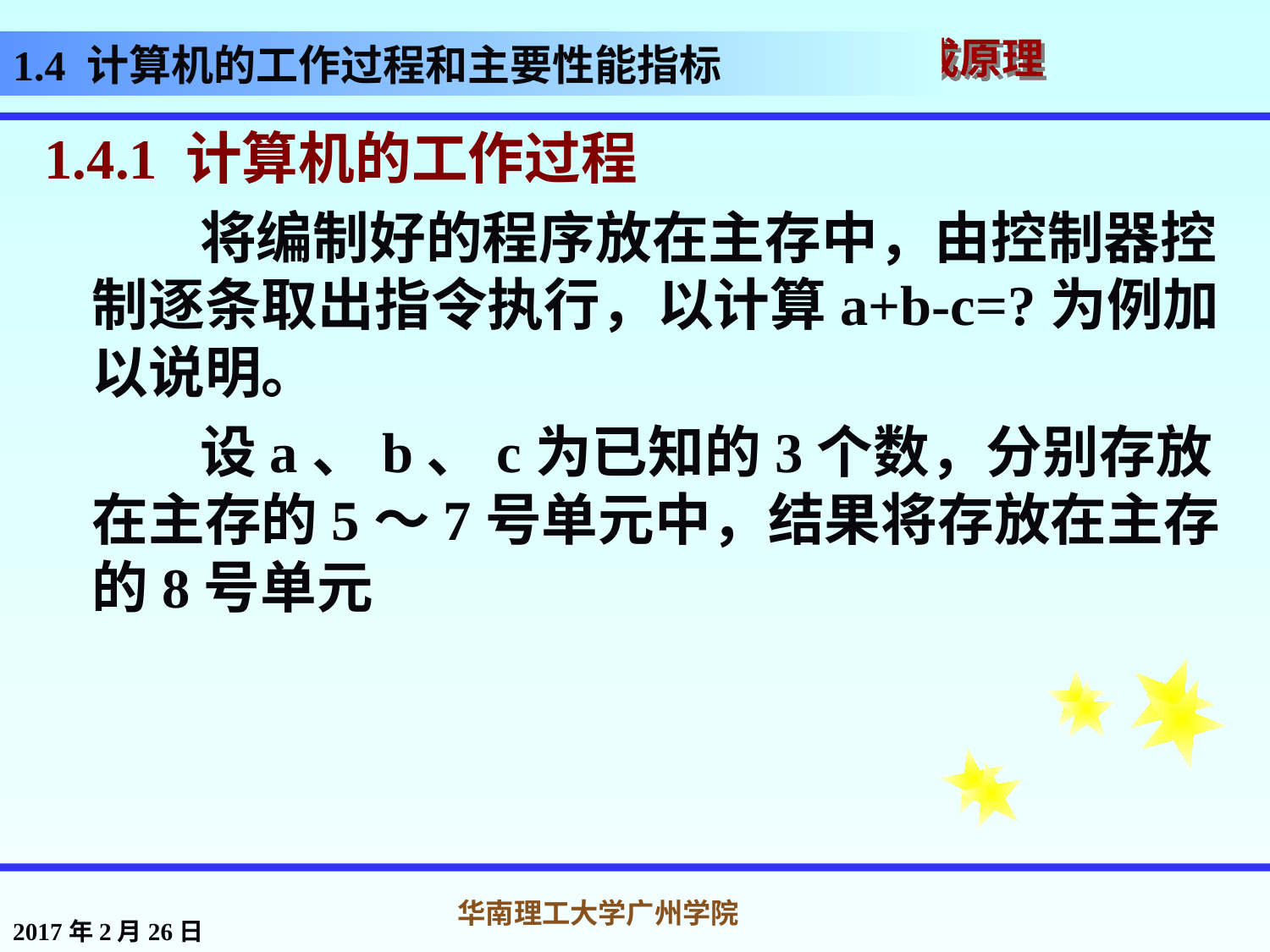

1.4 计算机的工作过程和主要性能指标
1.4.1 计算机的工作过程
           将编制好的程序放在主存中，由控制器控制逐条取出指令执行，以计算a+b-c=?为例加以说明。
           设a、b、c为已知的3个数，分别存放在主存的5～7号单元中，结果将存放在主存的8号单元
2017年2月26日